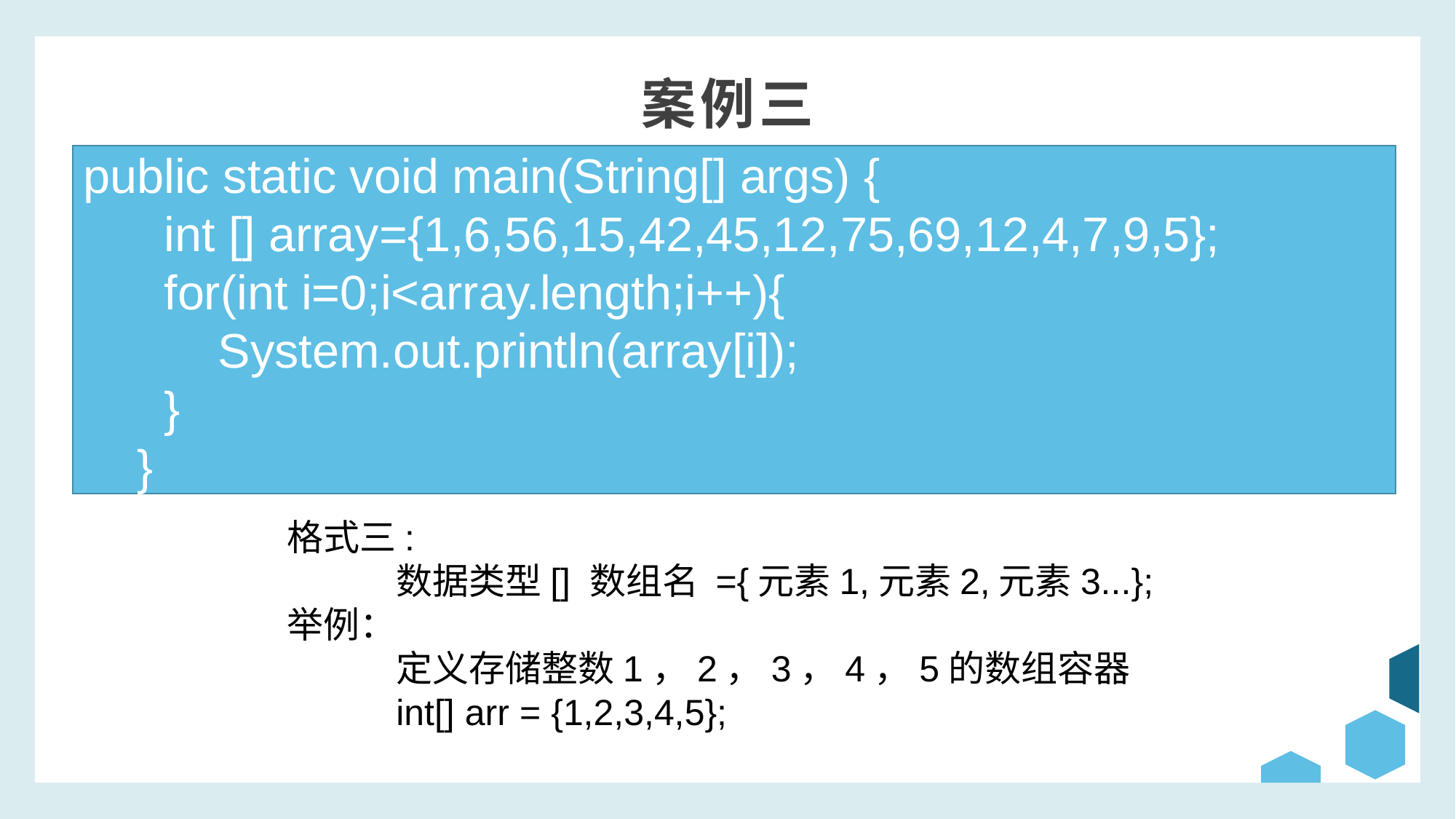

案例三

public static void main(String[] args) {
      int [] array={1,6,56,15,42,45,12,75,69,12,4,7,9,5};
      for(int i=0;i<array.length;i++){
          System.out.println(array[i]);
      }
    }
格式三:
	数据类型[] 数组名 ={元素1,元素2,元素3...};
举例：
	定义存储整数1，2，3，4，5的数组容器
	int[] arr = {1,2,3,4,5};